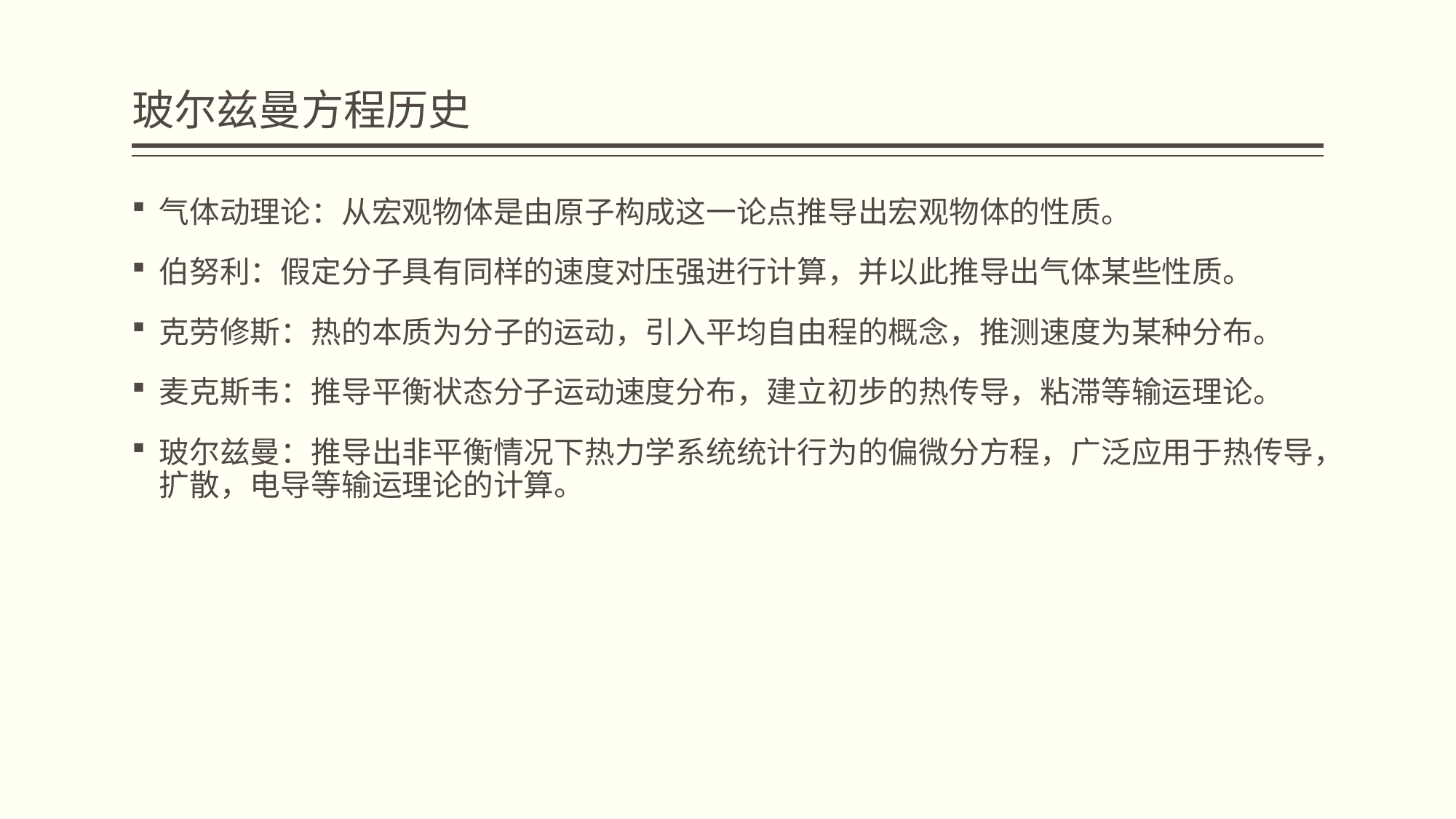

# 玻尔兹曼方程历史
气体动理论：从宏观物体是由原子构成这一论点推导出宏观物体的性质。
伯努利：假定分子具有同样的速度对压强进行计算，并以此推导出气体某些性质。
克劳修斯：热的本质为分子的运动，引入平均自由程的概念，推测速度为某种分布。
麦克斯韦：推导平衡状态分子运动速度分布，建立初步的热传导，粘滞等输运理论。
玻尔兹曼：推导出非平衡情况下热力学系统统计行为的偏微分方程，广泛应用于热传导，扩散，电导等输运理论的计算。